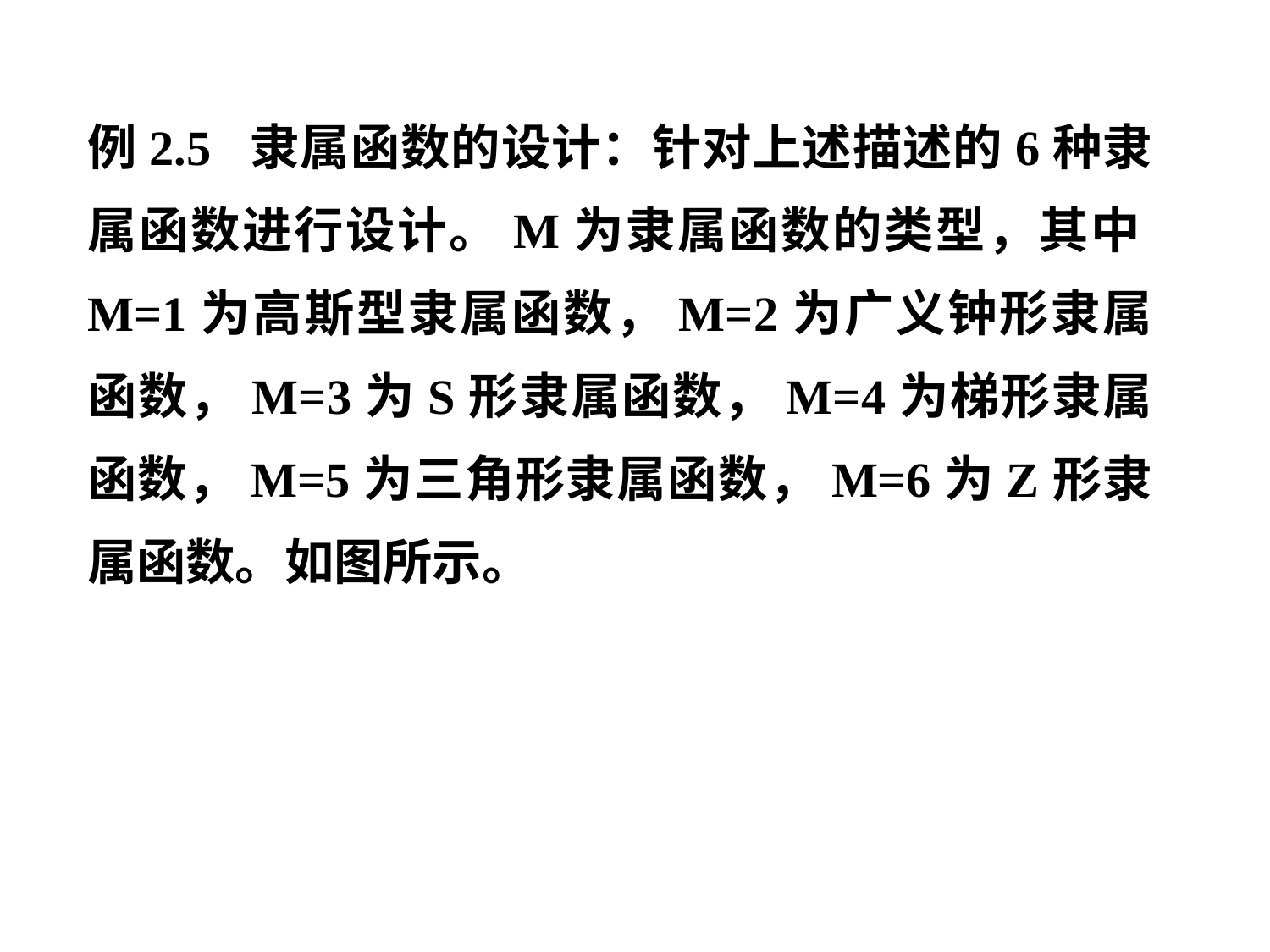

例2.5  隶属函数的设计：针对上述描述的6种隶属函数进行设计。M为隶属函数的类型，其中M=1为高斯型隶属函数，M=2为广义钟形隶属函数，M=3为S形隶属函数，M=4为梯形隶属函数，M=5为三角形隶属函数，M=6为Z形隶属函数。如图所示。